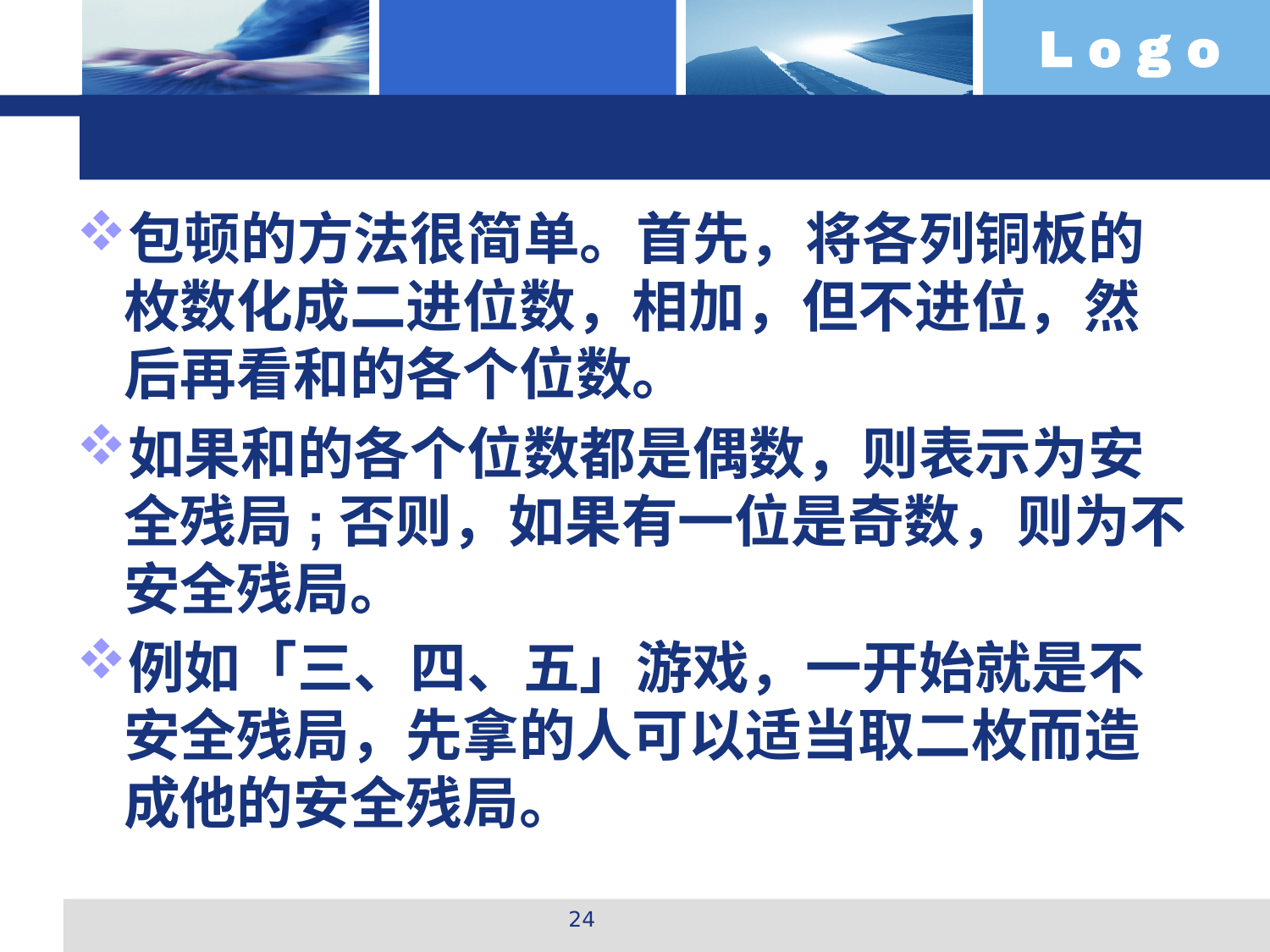

#
包顿的方法很简单。首先，将各列铜板的枚数化成二进位数，相加，但不进位，然后再看和的各个位数。
如果和的各个位数都是偶数，则表示为安全残局;否则，如果有一位是奇数，则为不安全残局。
例如「三、四、五」游戏，一开始就是不安全残局，先拿的人可以适当取二枚而造成他的安全残局。
24